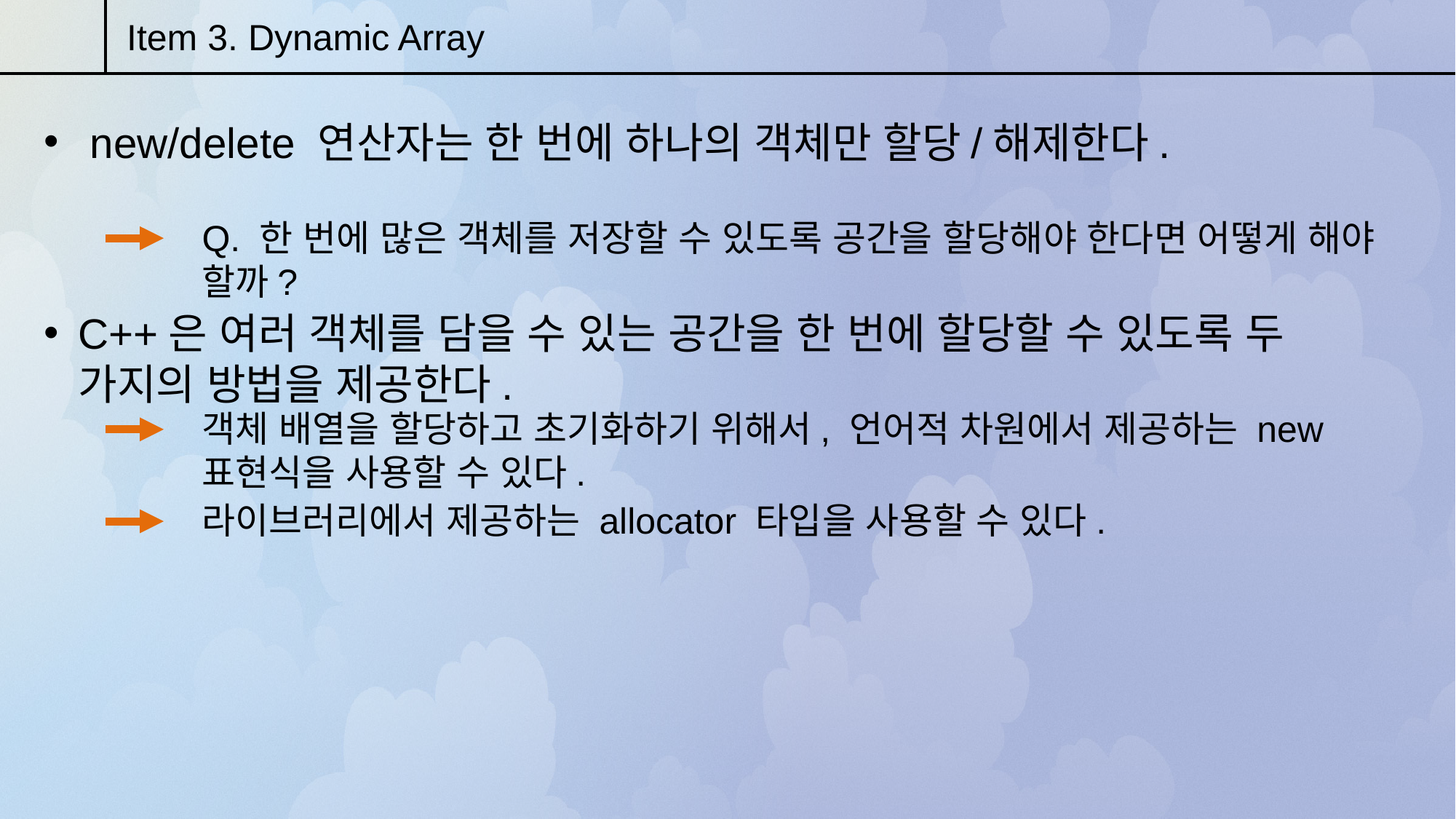

Item 3. Dynamic Array
 new/delete 연산자는 한 번에 하나의 객체만 할당/해제한다.
Q. 한 번에 많은 객체를 저장할 수 있도록 공간을 할당해야 한다면 어떻게 해야 할까?
C++은 여러 객체를 담을 수 있는 공간을 한 번에 할당할 수 있도록 두 가지의 방법을 제공한다.
객체 배열을 할당하고 초기화하기 위해서, 언어적 차원에서 제공하는 new 표현식을 사용할 수 있다.
라이브러리에서 제공하는 allocator 타입을 사용할 수 있다.